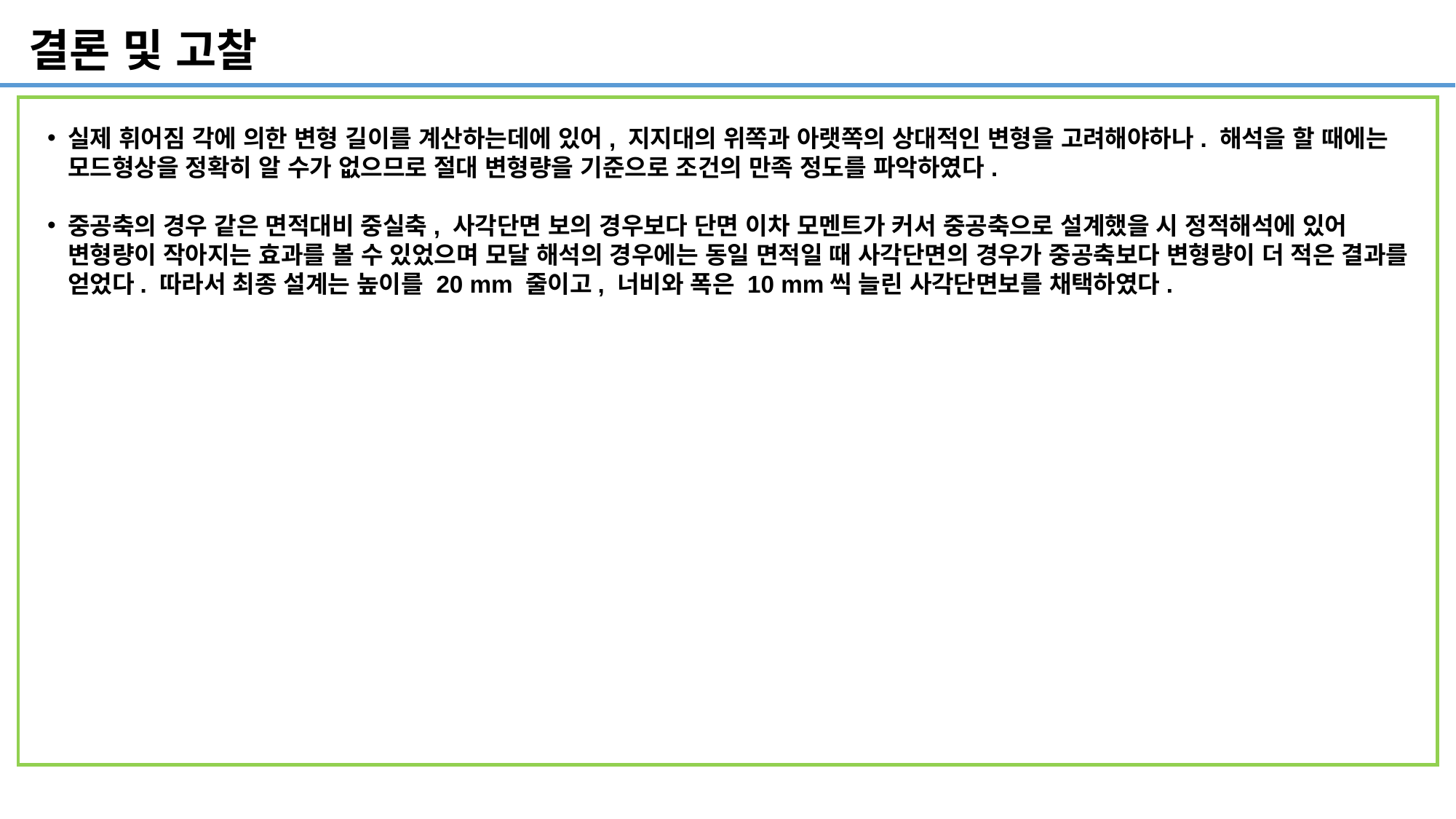

결론 및 고찰

실제 휘어짐 각에 의한 변형 길이를 계산하는데에 있어, 지지대의 위쪽과 아랫쪽의 상대적인 변형을 고려해야하나. 해석을 할 때에는 모드형상을 정확히 알 수가 없으므로 절대 변형량을 기준으로 조건의 만족 정도를 파악하였다.

중공축의 경우 같은 면적대비 중실축, 사각단면 보의 경우보다 단면 이차 모멘트가 커서 중공축으로 설계했을 시 정적해석에 있어 변형량이 작아지는 효과를 볼 수 있었으며 모달 해석의 경우에는 동일 면적일 때 사각단면의 경우가 중공축보다 변형량이 더 적은 결과를 얻었다. 따라서 최종 설계는 높이를 20 mm 줄이고, 너비와 폭은 10 mm씩 늘린 사각단면보를 채택하였다.